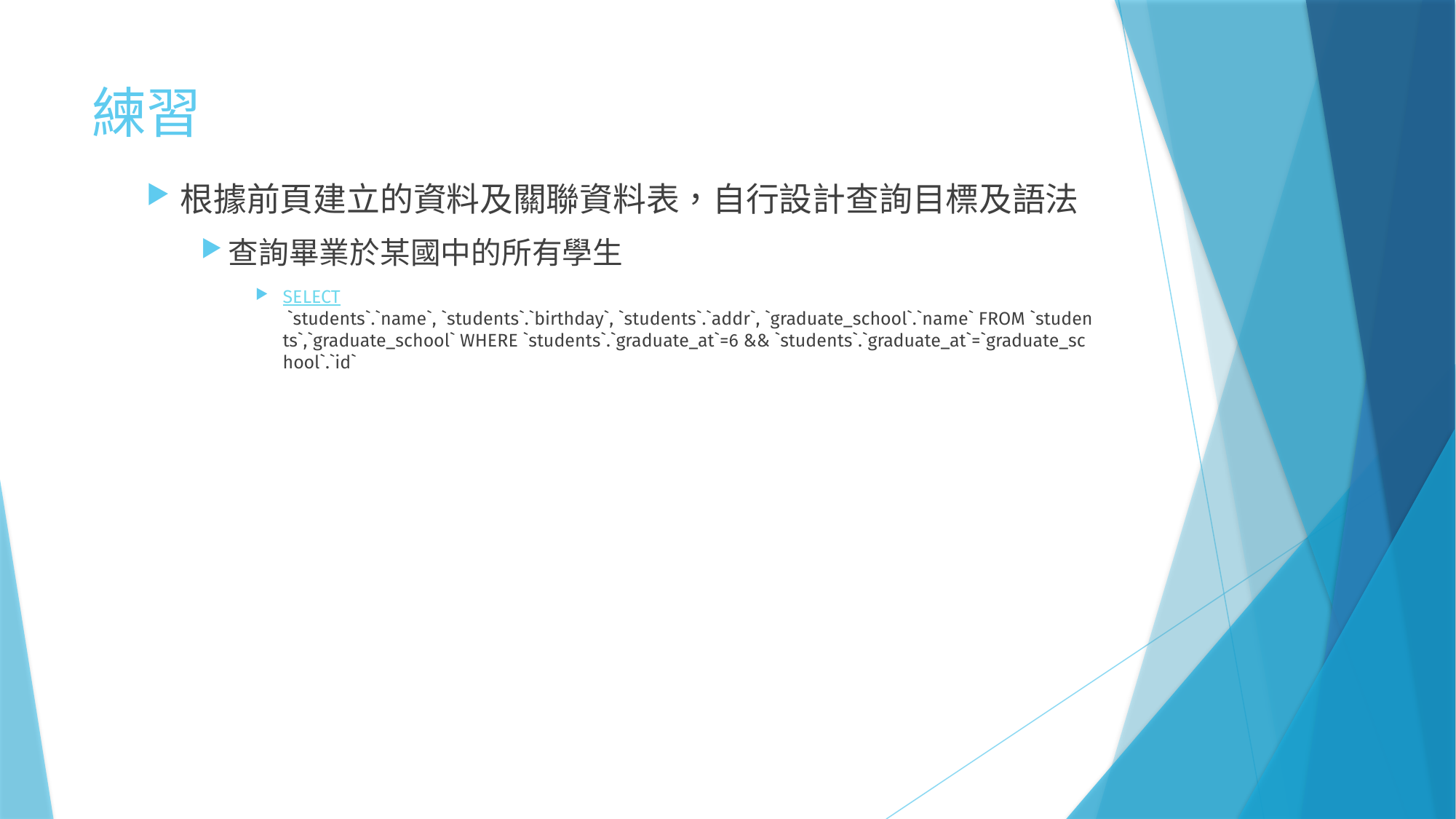

# 練習
根據前頁建立的資料及關聯資料表，自行設計查詢目標及語法
查詢畢業於某國中的所有學生
SELECT `students`.`name`, `students`.`birthday`, `students`.`addr`, `graduate_school`.`name` FROM `students`,`graduate_school` WHERE `students`.`graduate_at`=6 && `students`.`graduate_at`=`graduate_school`.`id`